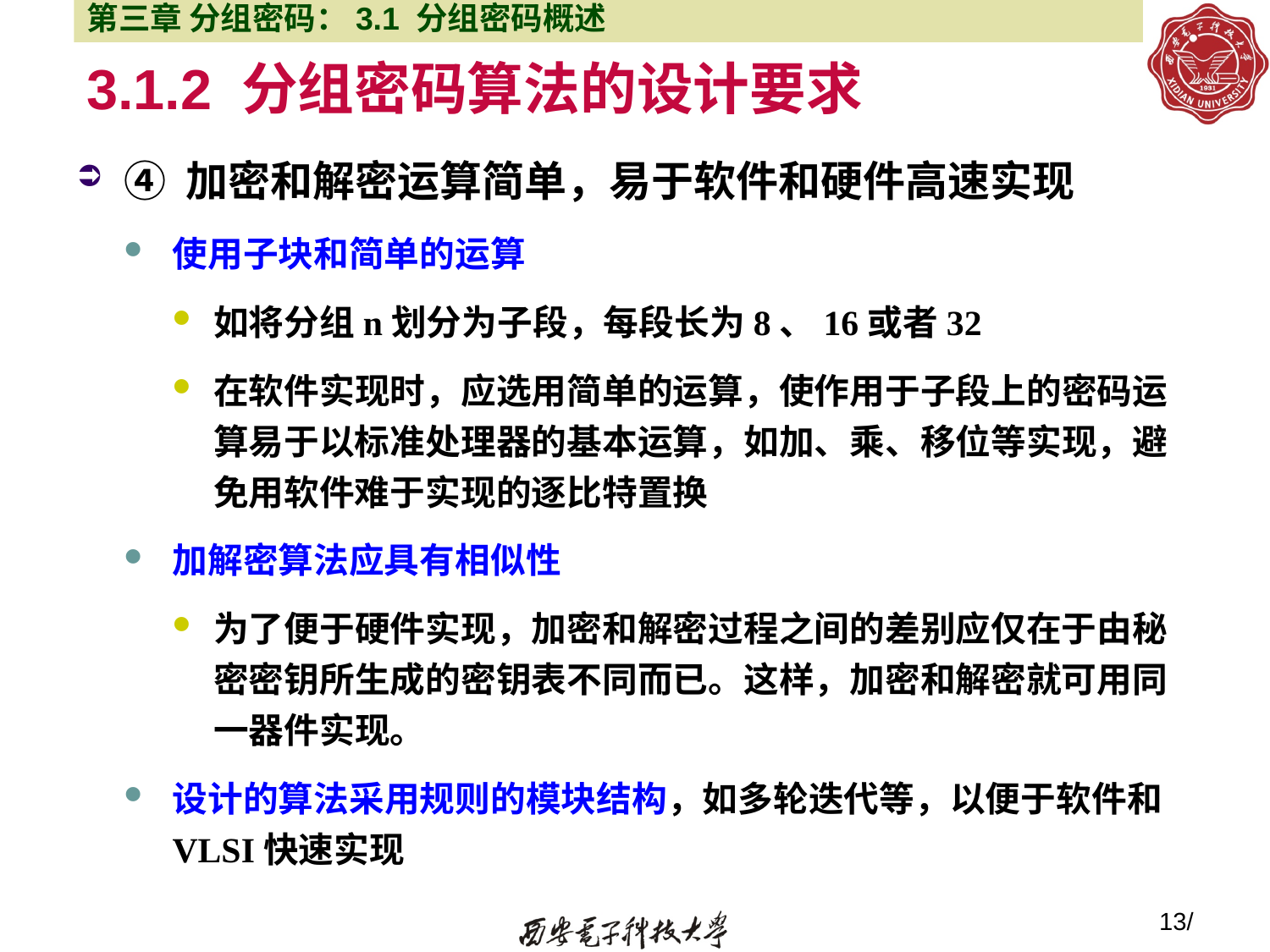

第三章 分组密码：3.1 分组密码概述
# 3.1.2 分组密码算法的设计要求
④ 加密和解密运算简单，易于软件和硬件高速实现
使用子块和简单的运算
如将分组n划分为子段，每段长为8、16或者32
在软件实现时，应选用简单的运算，使作用于子段上的密码运算易于以标准处理器的基本运算，如加、乘、移位等实现，避免用软件难于实现的逐比特置换
加解密算法应具有相似性
为了便于硬件实现，加密和解密过程之间的差别应仅在于由秘密密钥所生成的密钥表不同而已。这样，加密和解密就可用同一器件实现。
设计的算法采用规则的模块结构，如多轮迭代等，以便于软件和VLSI快速实现
13/